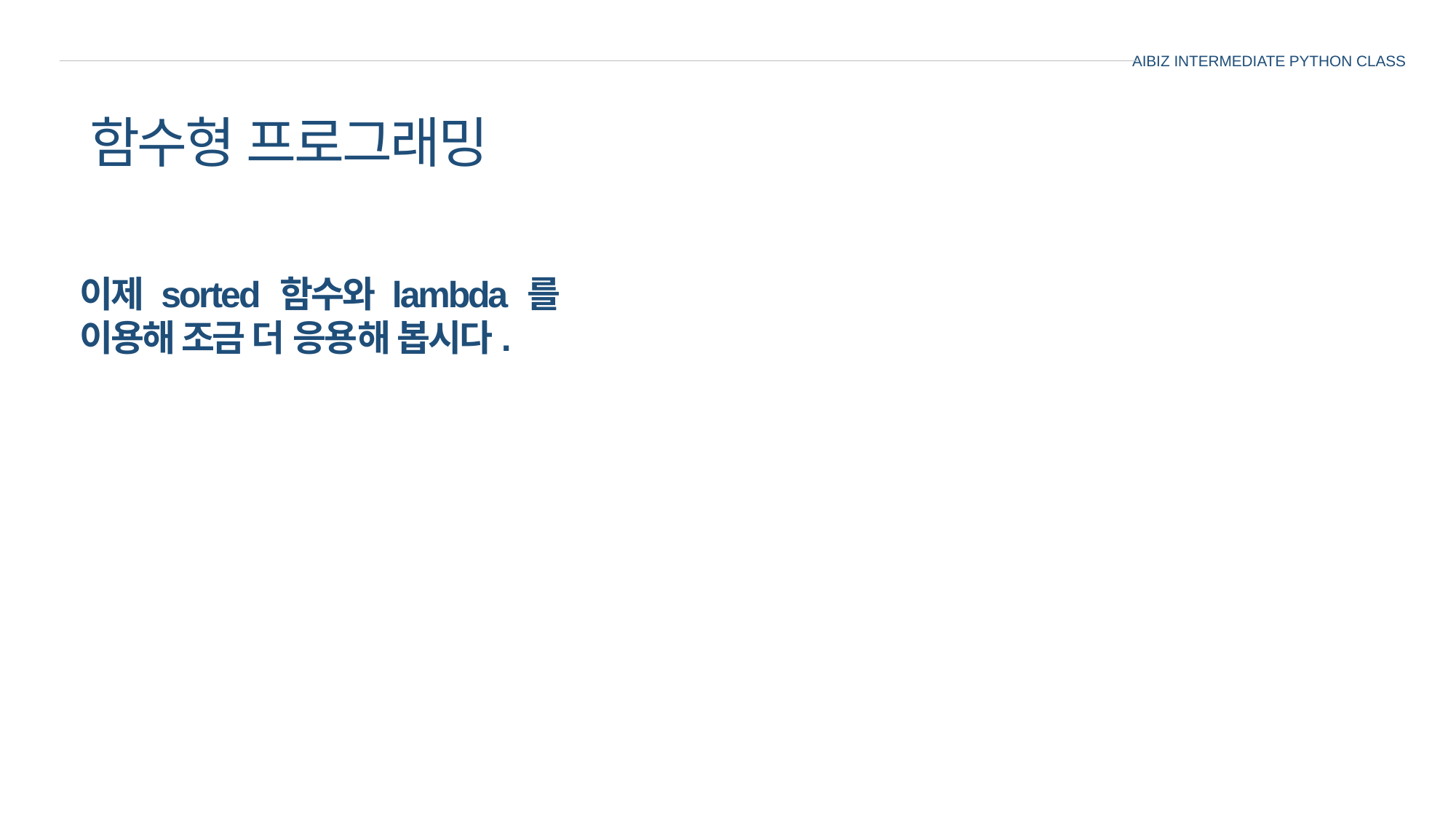

AIBIZ INTERMEDIATE PYTHON CLASS
함수형 프로그래밍
이제 sorted 함수와 lambda 를
이용해 조금 더 응용해 봅시다.